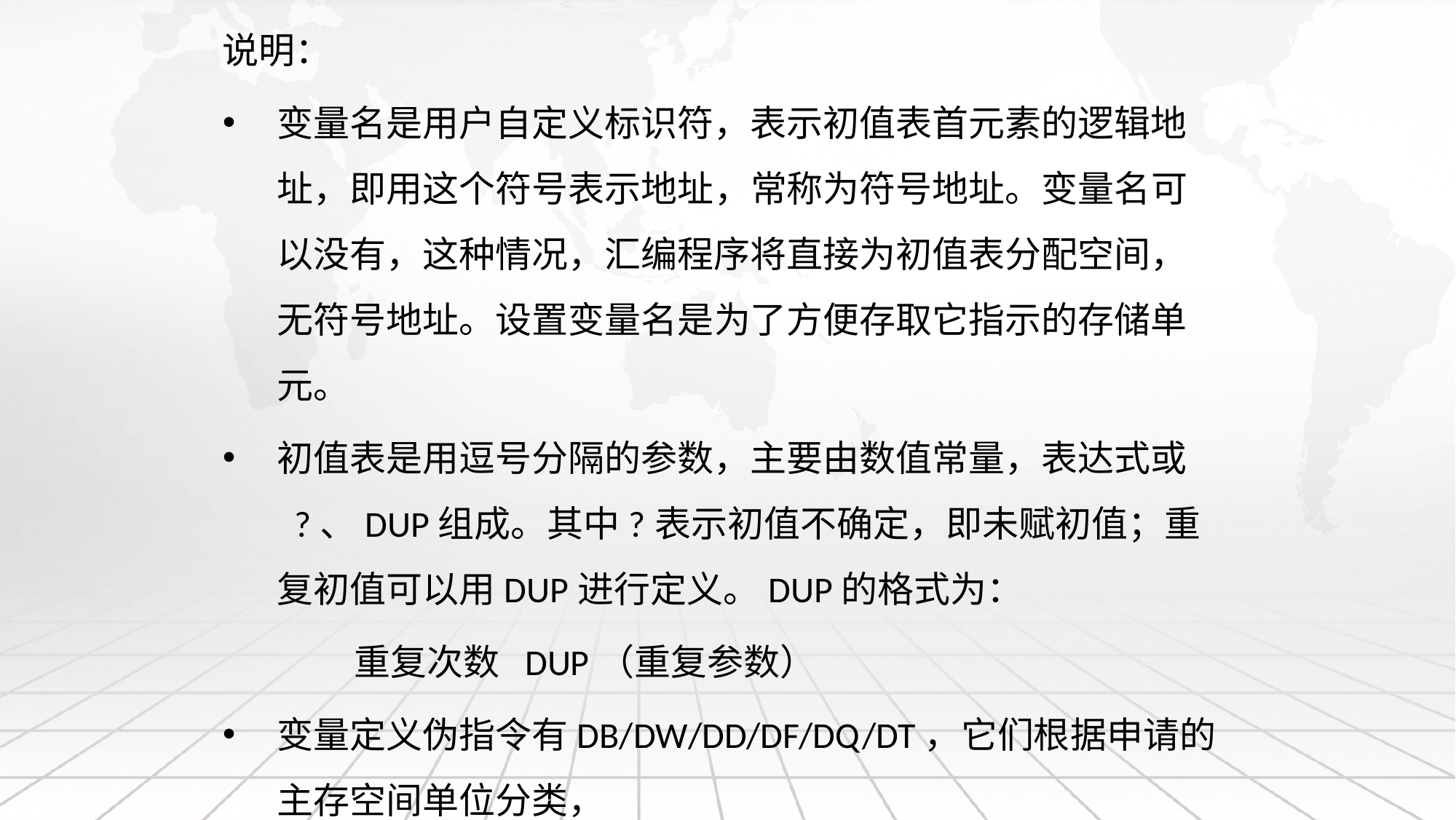

说明：
变量名是用户自定义标识符，表示初值表首元素的逻辑地址，即用这个符号表示地址，常称为符号地址。变量名可以没有，这种情况，汇编程序将直接为初值表分配空间，无符号地址。设置变量名是为了方便存取它指示的存储单元。
初值表是用逗号分隔的参数，主要由数值常量，表达式或 ?、DUP组成。其中?表示初值不确定，即未赋初值；重复初值可以用DUP进行定义。DUP的格式为：
               重复次数  DUP（重复参数）
变量定义伪指令有DB/DW/DD/DF/DQ/DT，它们根据申请的主存空间单位分类，